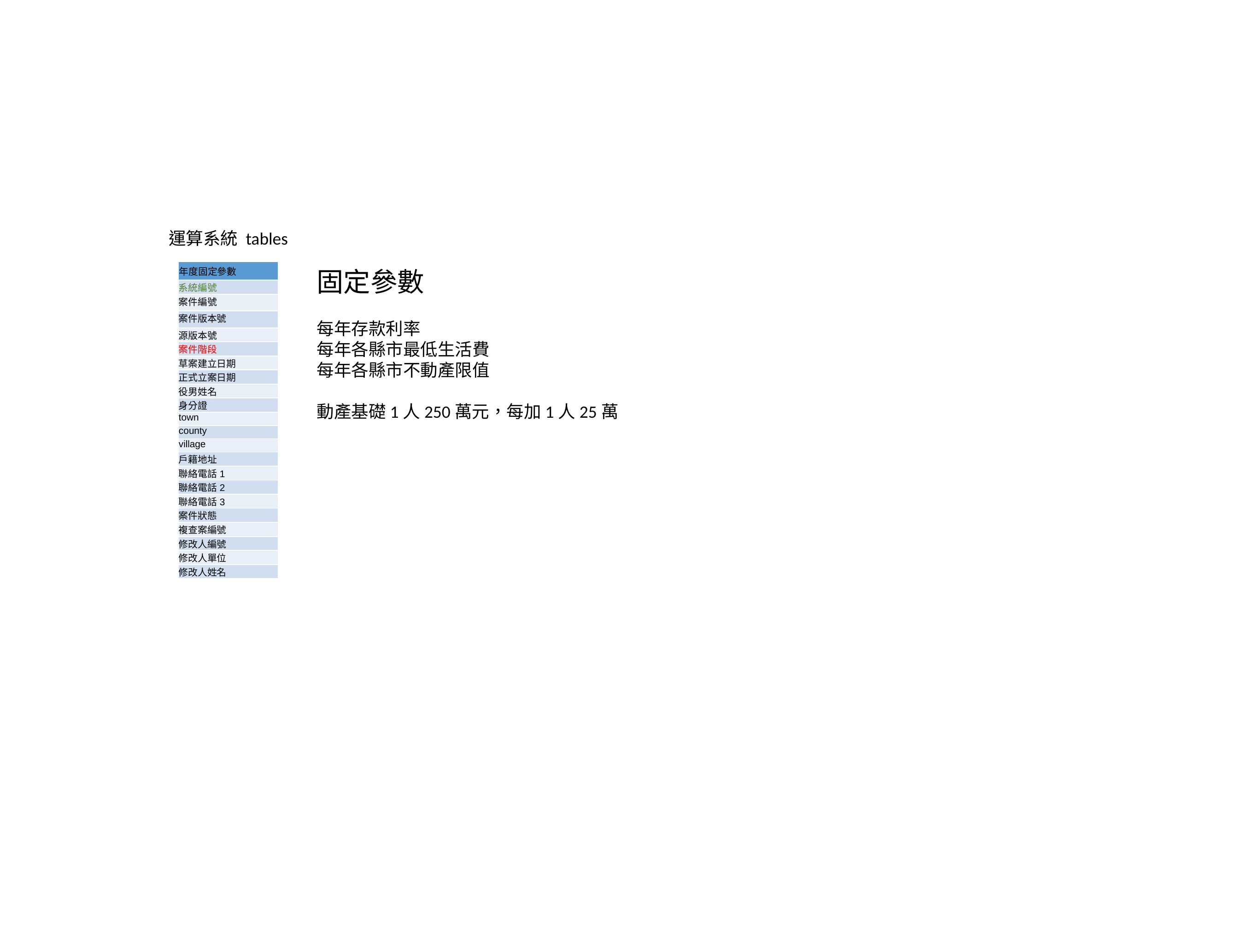

運算系統 tables
固定參數

每年存款利率
每年各縣市最低生活費
每年各縣市不動產限值

動產基礎1人250萬元，每加1人25萬

| 年度固定參數 |
| --- |
| 系統編號 |
| 案件編號 |
| 案件版本號 |
| 源版本號 |
| 案件階段 |
| 草案建立日期 |
| 正式立案日期 |
| 役男姓名 |
| 身分證 |
| town |
| county |
| village |
| 戶籍地址 |
| 聯絡電話1 |
| 聯絡電話2 |
| 聯絡電話3 |
| 案件狀態 |
| 複查案編號 |
| 修改人編號 |
| 修改人單位 |
| 修改人姓名 |